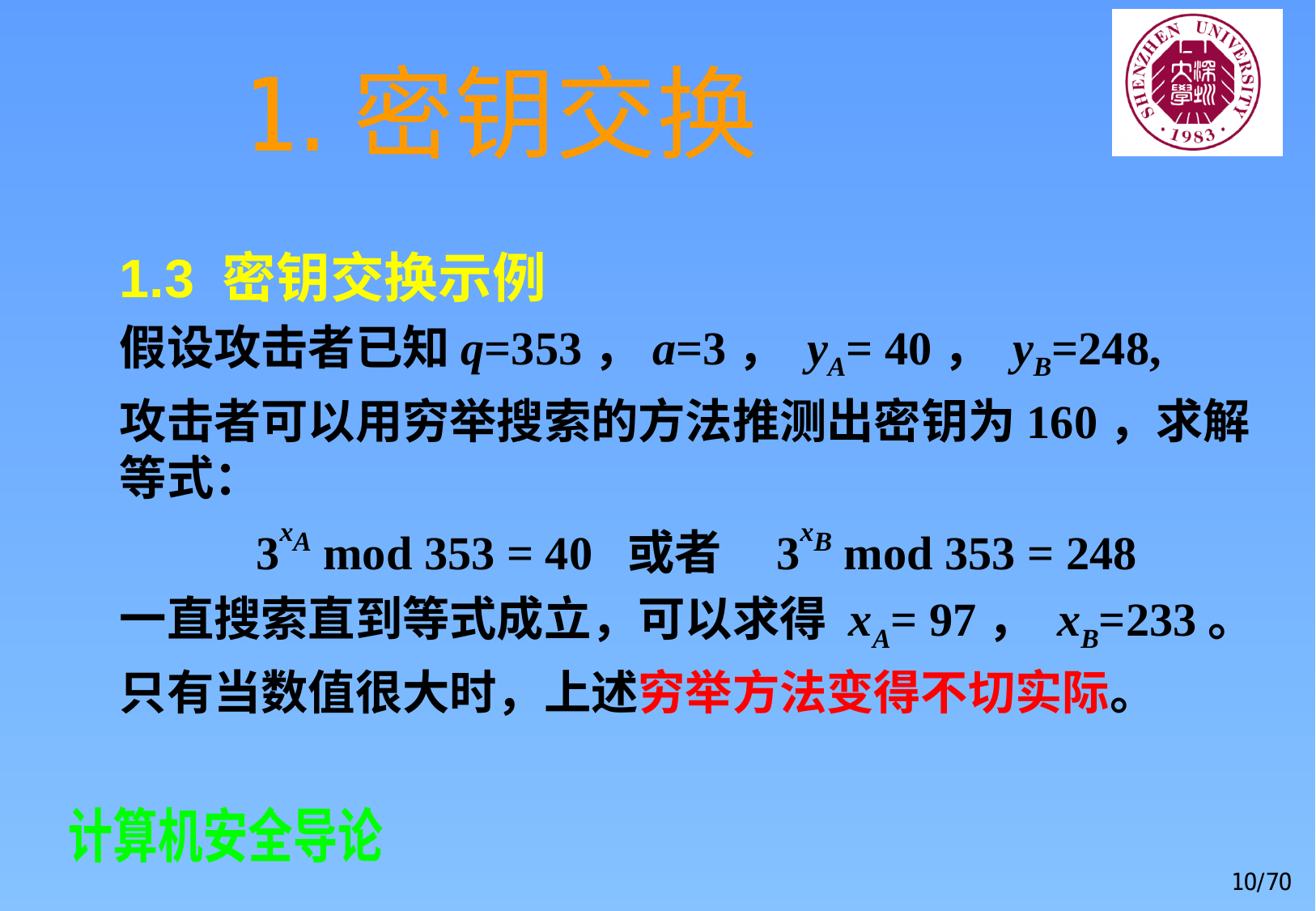

# 1.密钥交换
1.3 密钥交换示例
假设攻击者已知q=353，a=3， yA= 40， yB=248,
攻击者可以用穷举搜索的方法推测出密钥为160，求解等式：
 3xA mod 353 = 40  或者    3xB mod 353 = 248
一直搜索直到等式成立，可以求得 xA= 97， xB=233。
只有当数值很大时，上述穷举方法变得不切实际。
10/70